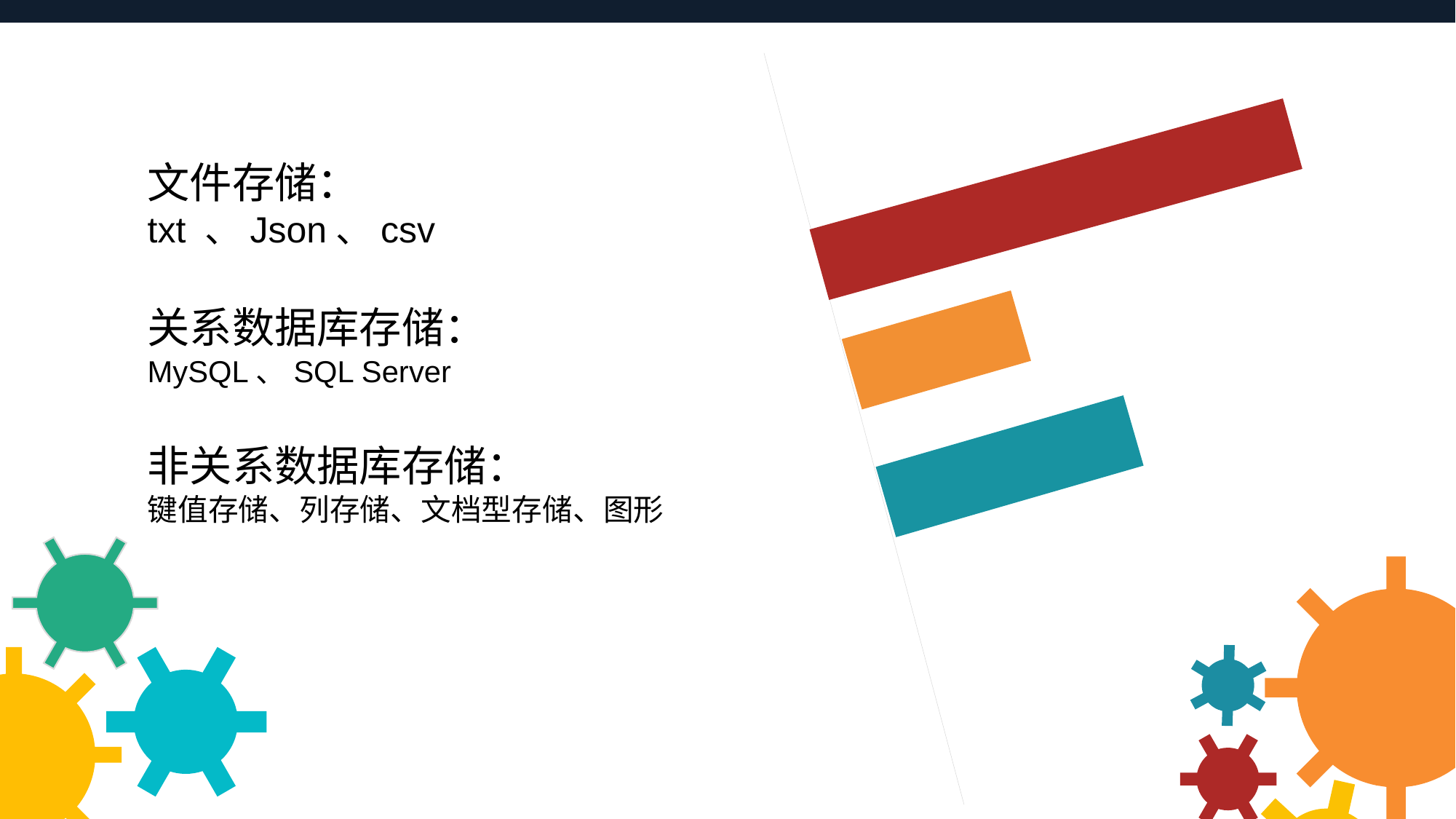

文件存储：
txt 、Json、csv

关系数据库存储：
MySQL、SQL Server

非关系数据库存储：
键值存储、列存储、文档型存储、图形